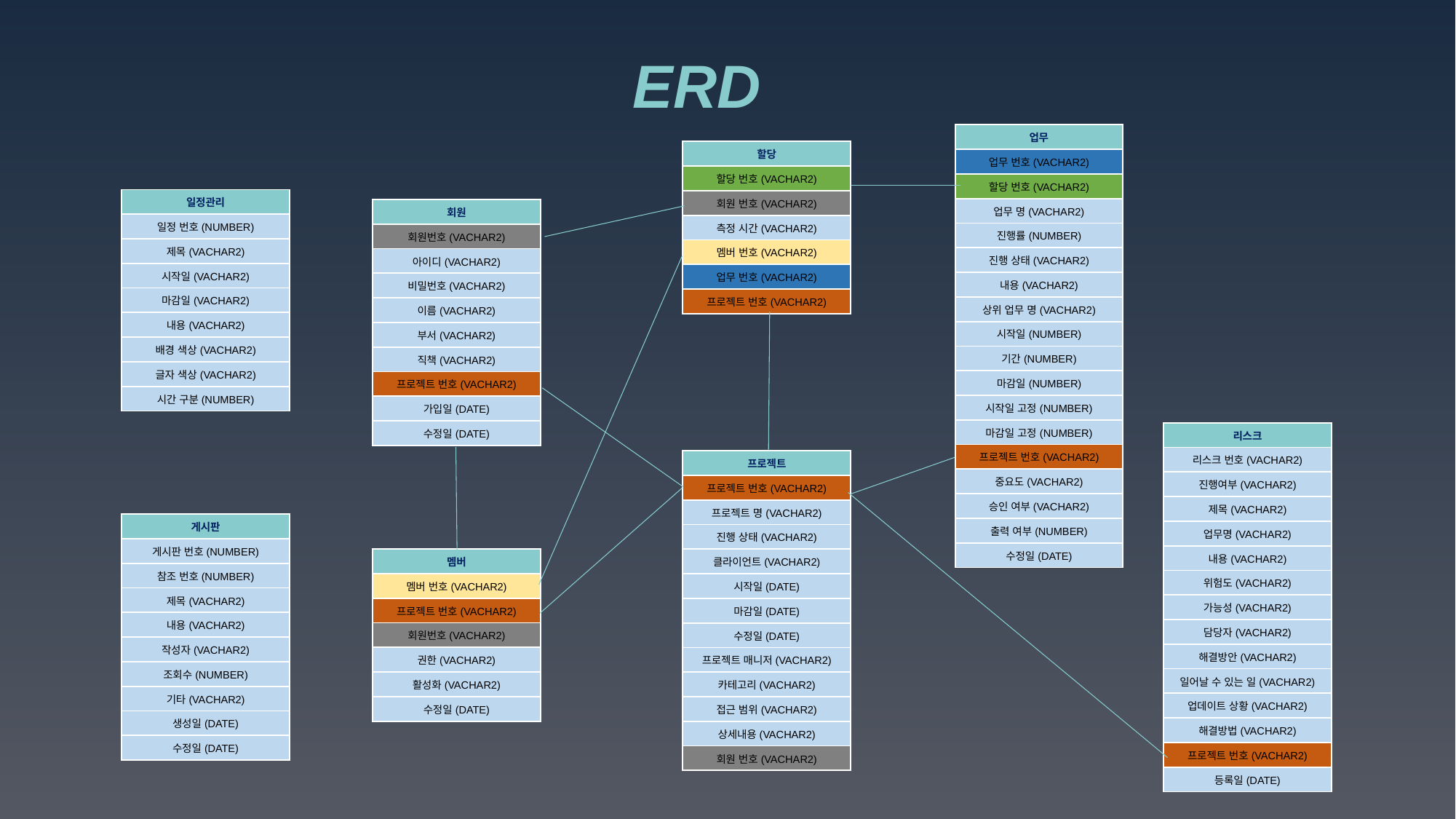

ERD
| 업무 |
| --- |
| 업무 번호(VACHAR2) |
| 할당 번호(VACHAR2) |
| 업무 명(VACHAR2) |
| 진행률(NUMBER) |
| 진행 상태(VACHAR2) |
| 내용(VACHAR2) |
| 상위 업무 명(VACHAR2) |
| 시작일(NUMBER) |
| 기간(NUMBER) |
| 마감일(NUMBER) |
| 시작일 고정(NUMBER) |
| 마감일 고정(NUMBER) |
| 프로젝트 번호(VACHAR2) |
| 중요도(VACHAR2) |
| 승인 여부(VACHAR2) |
| 출력 여부(NUMBER) |
| 수정일(DATE) |
| 할당 |
| --- |
| 할당 번호(VACHAR2) |
| 회원 번호(VACHAR2) |
| 측정 시간(VACHAR2) |
| 멤버 번호(VACHAR2) |
| 업무 번호(VACHAR2) |
| 프로젝트 번호(VACHAR2) |
| 일정관리 |
| --- |
| 일정 번호(NUMBER) |
| 제목(VACHAR2) |
| 시작일(VACHAR2) |
| 마감일(VACHAR2) |
| 내용(VACHAR2) |
| 배경 색상(VACHAR2) |
| 글자 색상(VACHAR2) |
| 시간 구분(NUMBER) |
| 회원 |
| --- |
| 회원번호(VACHAR2) |
| 아이디(VACHAR2) |
| 비밀번호(VACHAR2) |
| 이름(VACHAR2) |
| 부서(VACHAR2) |
| 직책(VACHAR2) |
| 프로젝트 번호(VACHAR2) |
| 가입일(DATE) |
| 수정일(DATE) |
| 리스크 |
| --- |
| 리스크 번호(VACHAR2) |
| 진행여부(VACHAR2) |
| 제목(VACHAR2) |
| 업무명(VACHAR2) |
| 내용(VACHAR2) |
| 위험도(VACHAR2) |
| 가능성(VACHAR2) |
| 담당자(VACHAR2) |
| 해결방안(VACHAR2) |
| 일어날 수 있는 일(VACHAR2) |
| 업데이트 상황(VACHAR2) |
| 해결방법(VACHAR2) |
| 프로젝트 번호(VACHAR2) |
| 등록일(DATE) |
| 프로젝트 |
| --- |
| 프로젝트 번호(VACHAR2) |
| 프로젝트 명(VACHAR2) |
| 진행 상태(VACHAR2) |
| 클라이언트(VACHAR2) |
| 시작일(DATE) |
| 마감일(DATE) |
| 수정일(DATE) |
| 프로젝트 매니저(VACHAR2) |
| 카테고리(VACHAR2) |
| 접근 범위(VACHAR2) |
| 상세내용(VACHAR2) |
| 회원 번호(VACHAR2) |
| 게시판 |
| --- |
| 게시판 번호(NUMBER) |
| 참조 번호(NUMBER) |
| 제목(VACHAR2) |
| 내용(VACHAR2) |
| 작성자(VACHAR2) |
| 조회수(NUMBER) |
| 기타(VACHAR2) |
| 생성일(DATE) |
| 수정일(DATE) |
| 멤버 |
| --- |
| 멤버 번호(VACHAR2) |
| 프로젝트 번호(VACHAR2) |
| 회원번호(VACHAR2) |
| 권한(VACHAR2) |
| 활성화(VACHAR2) |
| 수정일(DATE) |